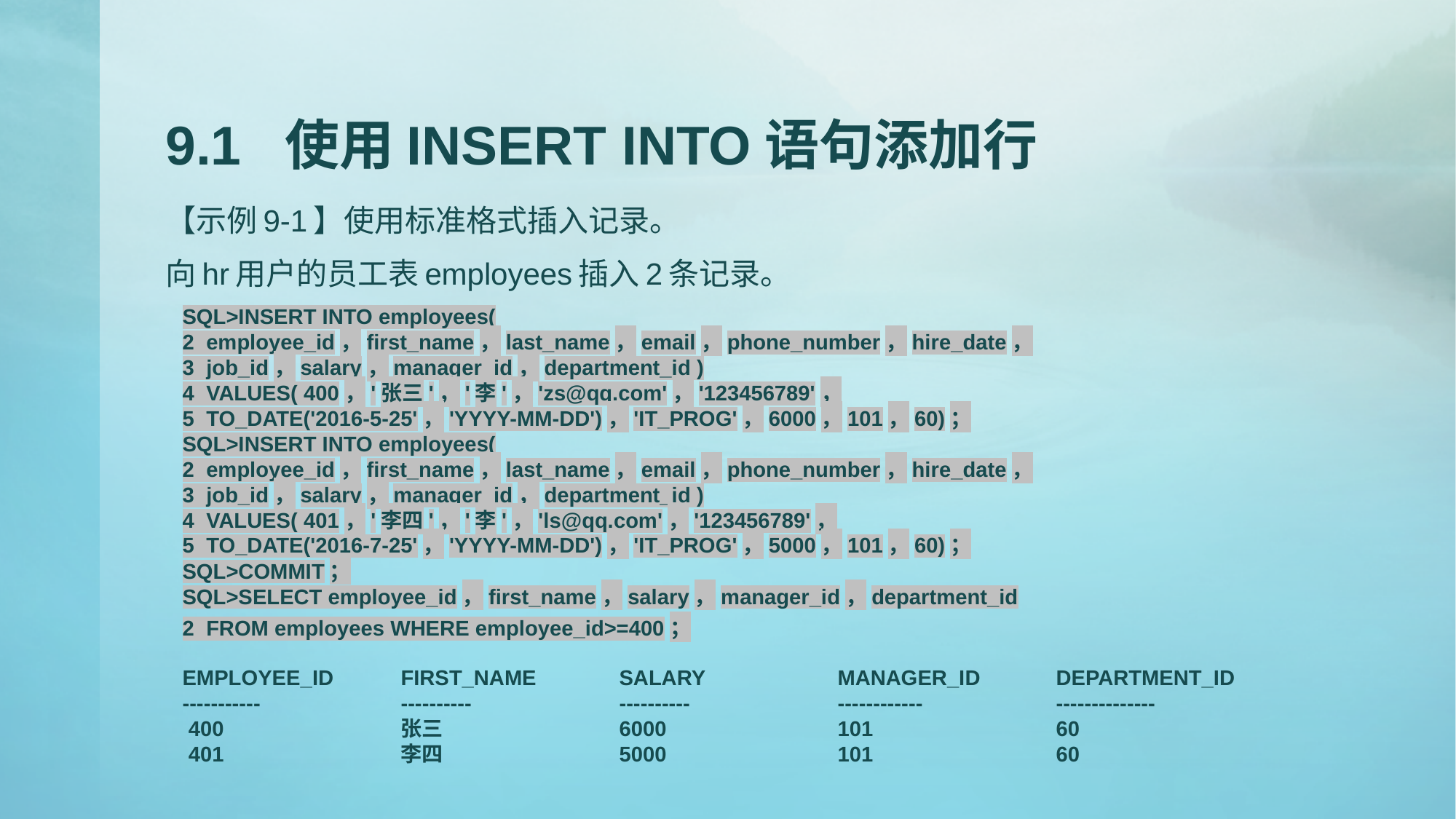

# 9.1  使用INSERT INTO语句添加行
【示例9-1】使用标准格式插入记录。
向hr用户的员工表employees插入2条记录。
SQL>INSERT INTO employees(
2  employee_id，first_name，last_name，email，phone_number，hire_date，
3  job_id，salary，manager_id，department_id )
4  VALUES( 400，'张三'，'李'，'zs@qq.com'，'123456789'，
5  TO_DATE('2016-5-25'，'YYYY-MM-DD')，'IT_PROG'，6000，101，60)；
SQL>INSERT INTO employees(
2  employee_id，first_name，last_name，email，phone_number，hire_date，
3  job_id，salary，manager_id，department_id )
4  VALUES( 401，'李四'，'李'，'ls@qq.com'，'123456789'，
5  TO_DATE('2016-7-25'，'YYYY-MM-DD')，'IT_PROG'，5000，101，60)；
SQL>COMMIT；
SQL>SELECT employee_id，first_name，salary，manager_id，department_id
2  FROM employees WHERE employee_id>=400；
EMPLOYEE_ID	FIRST_NAME	SALARY		MANAGER_ID     	DEPARTMENT_ID
-----------		----------		----------		------------		--------------
 400		张三		6000		101		60
 401		李四		5000		101		60